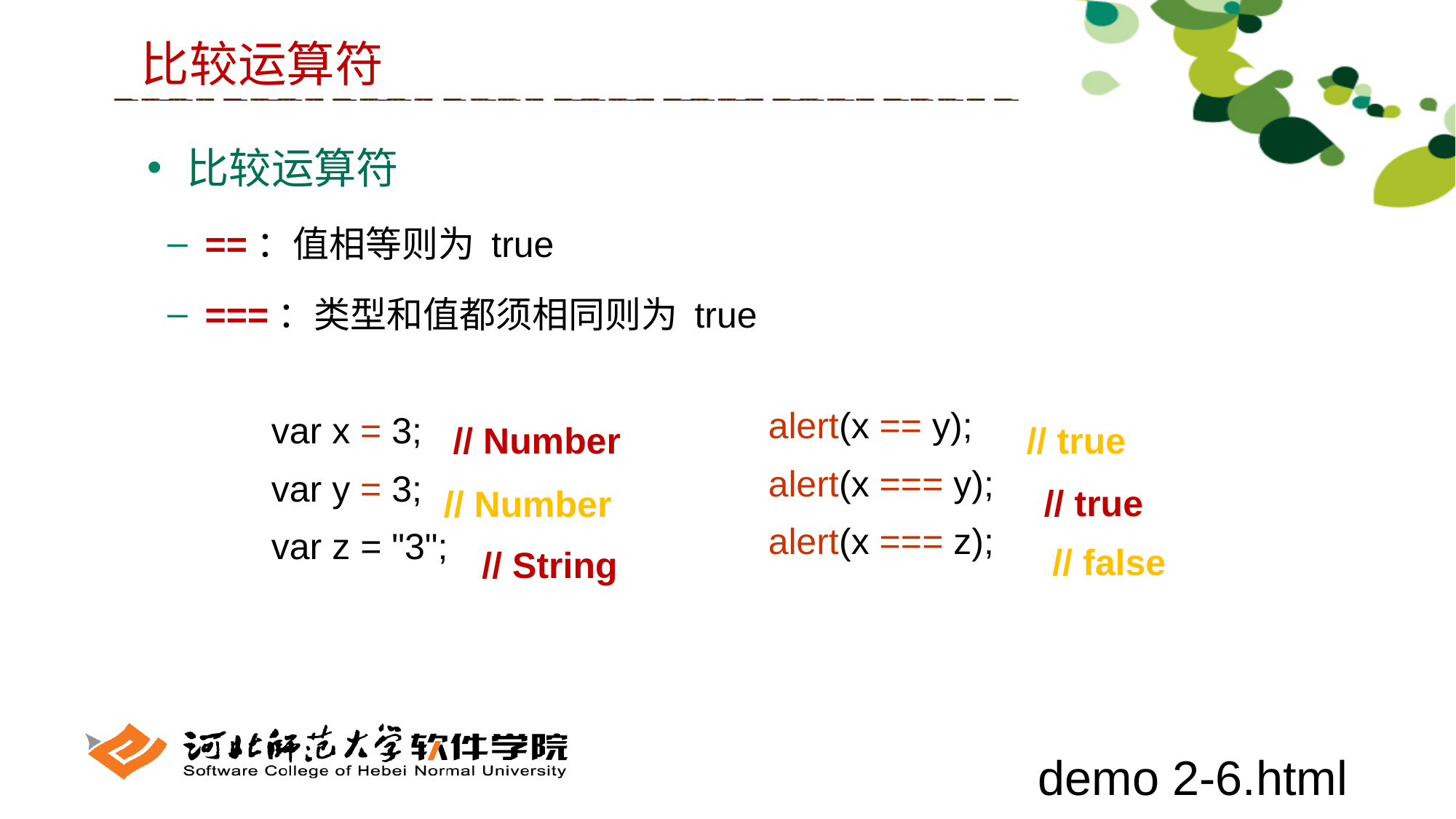

比较运算符
 比较运算符
 ==：值相等则为 true
 ===：类型和值都须相同则为 true

    alert(x == y);
    alert(x === y);
    alert(x === z);

    var x = 3;
    var y = 3;
    var z = "3";

// Number
// true
// true
// Number
// false
// String
demo 2-6.html